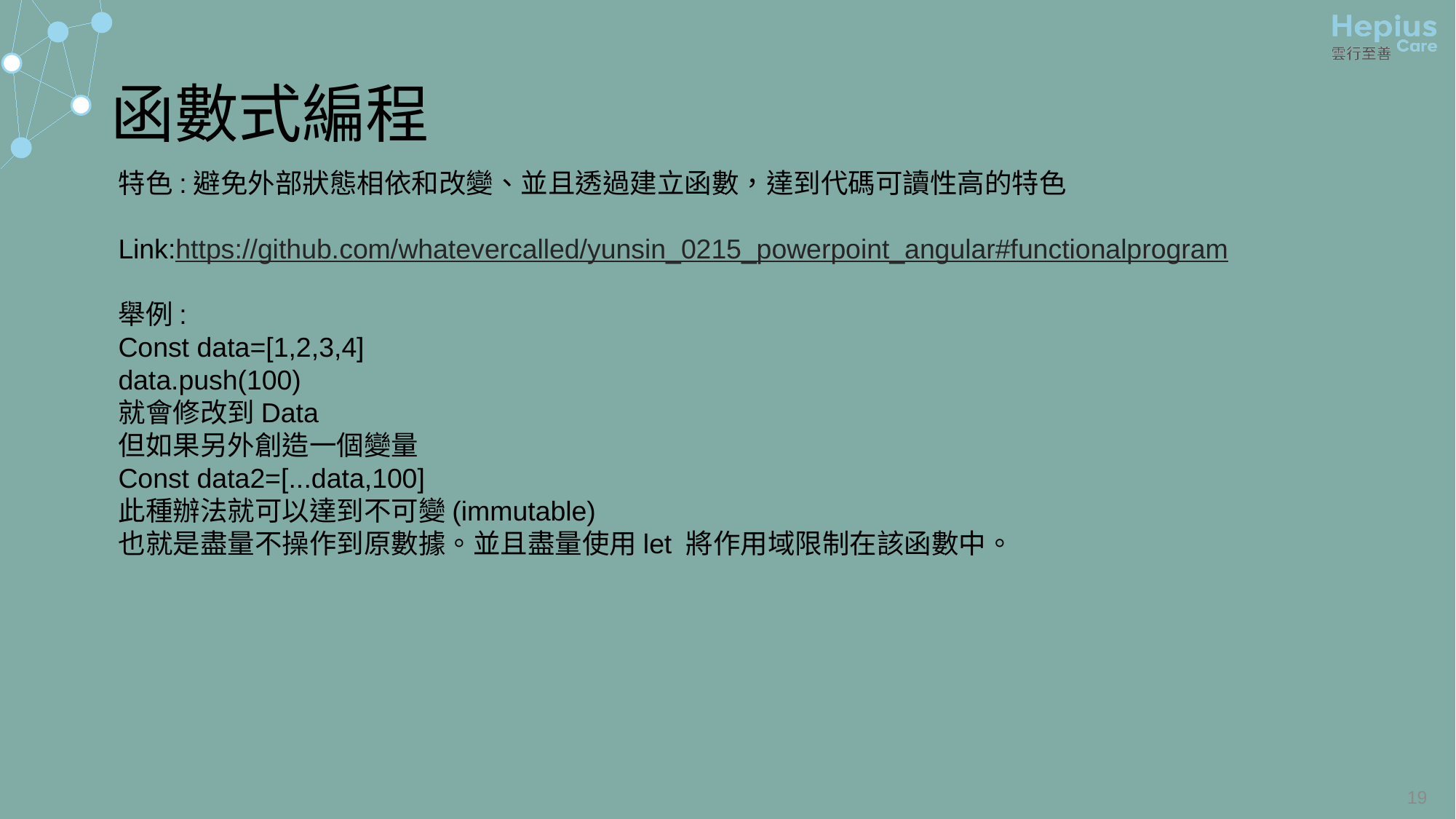

# 函數式編程
特色:避免外部狀態相依和改變、並且透過建立函數，達到代碼可讀性高的特色

Link:https://github.com/whatevercalled/yunsin_0215_powerpoint_angular#functionalprogram

舉例:
Const data=[1,2,3,4]
data.push(100)
就會修改到Data
但如果另外創造一個變量
Const data2=[...data,100]
此種辦法就可以達到不可變(immutable)
也就是盡量不操作到原數據。並且盡量使用let 將作用域限制在該函數中。

19